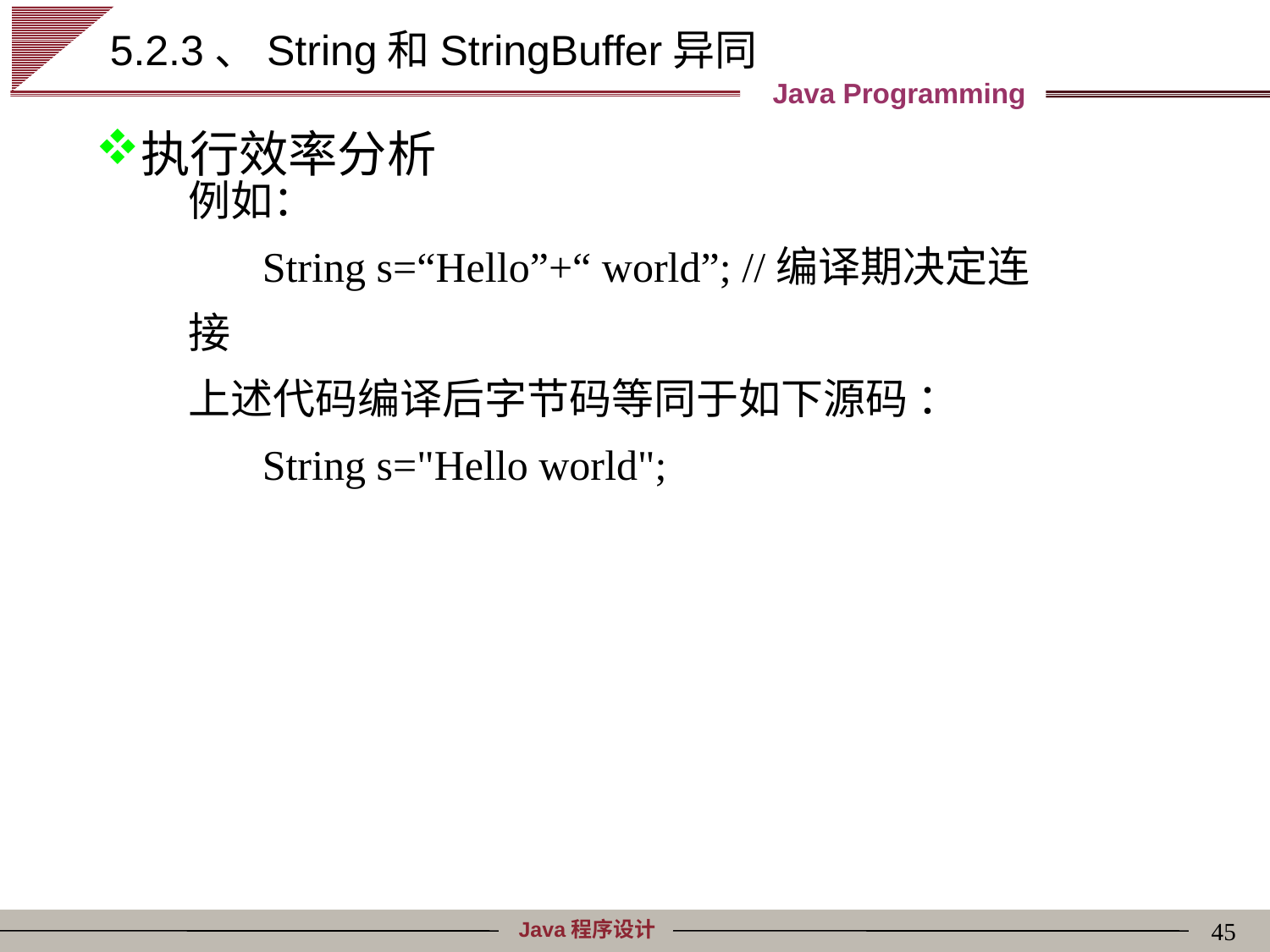

# 5.2.3、String和StringBuffer异同
执行效率分析
例如：
       String s=“Hello”+“ world”; //编译期决定连接
上述代码编译后字节码等同于如下源码 ：
       String s="Hello world";